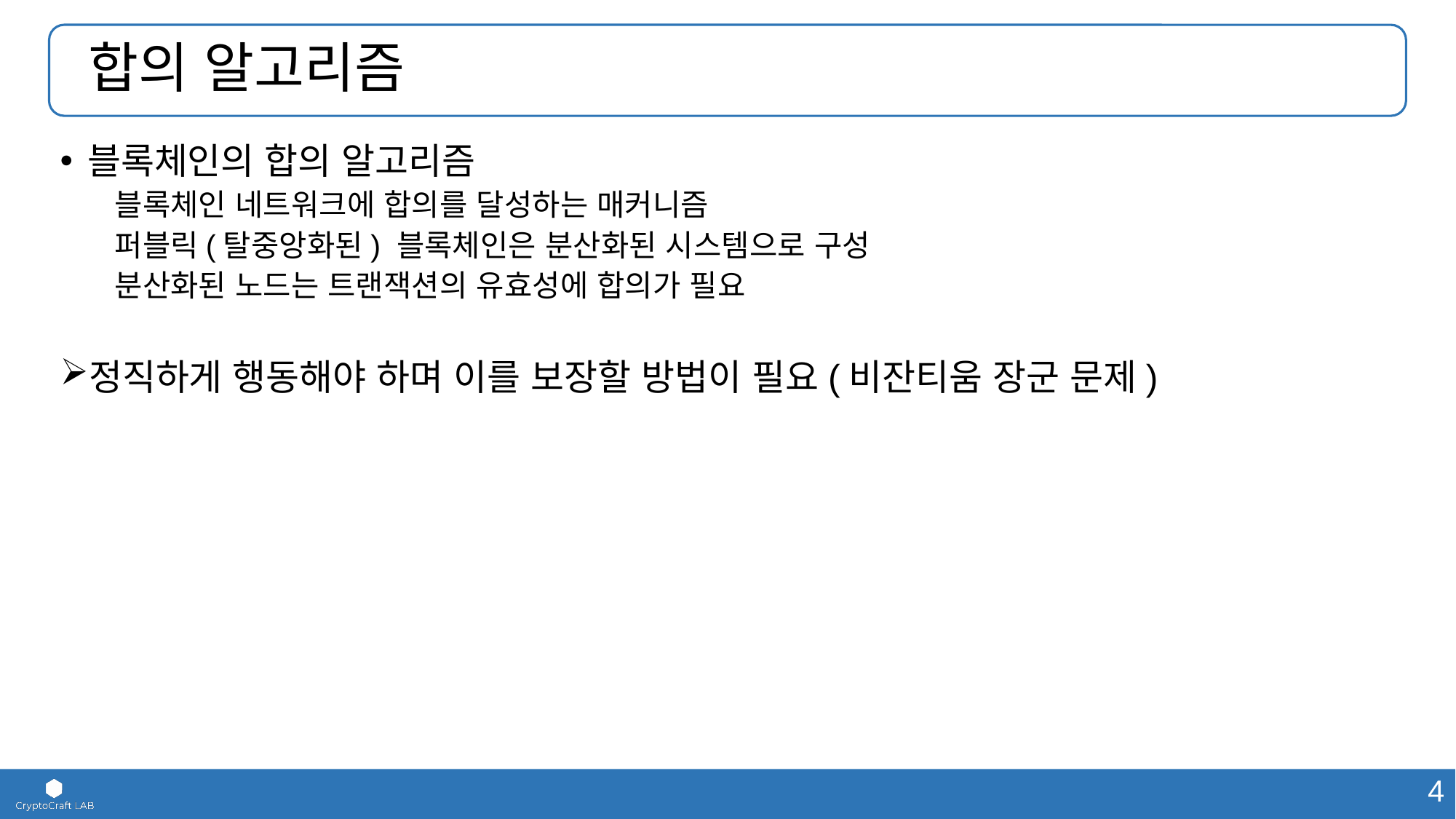

# 합의 알고리즘
블록체인의 합의 알고리즘
블록체인 네트워크에 합의를 달성하는 매커니즘
퍼블릭(탈중앙화된) 블록체인은 분산화된 시스템으로 구성
분산화된 노드는 트랜잭션의 유효성에 합의가 필요

정직하게 행동해야 하며 이를 보장할 방법이 필요(비잔티움 장군 문제)